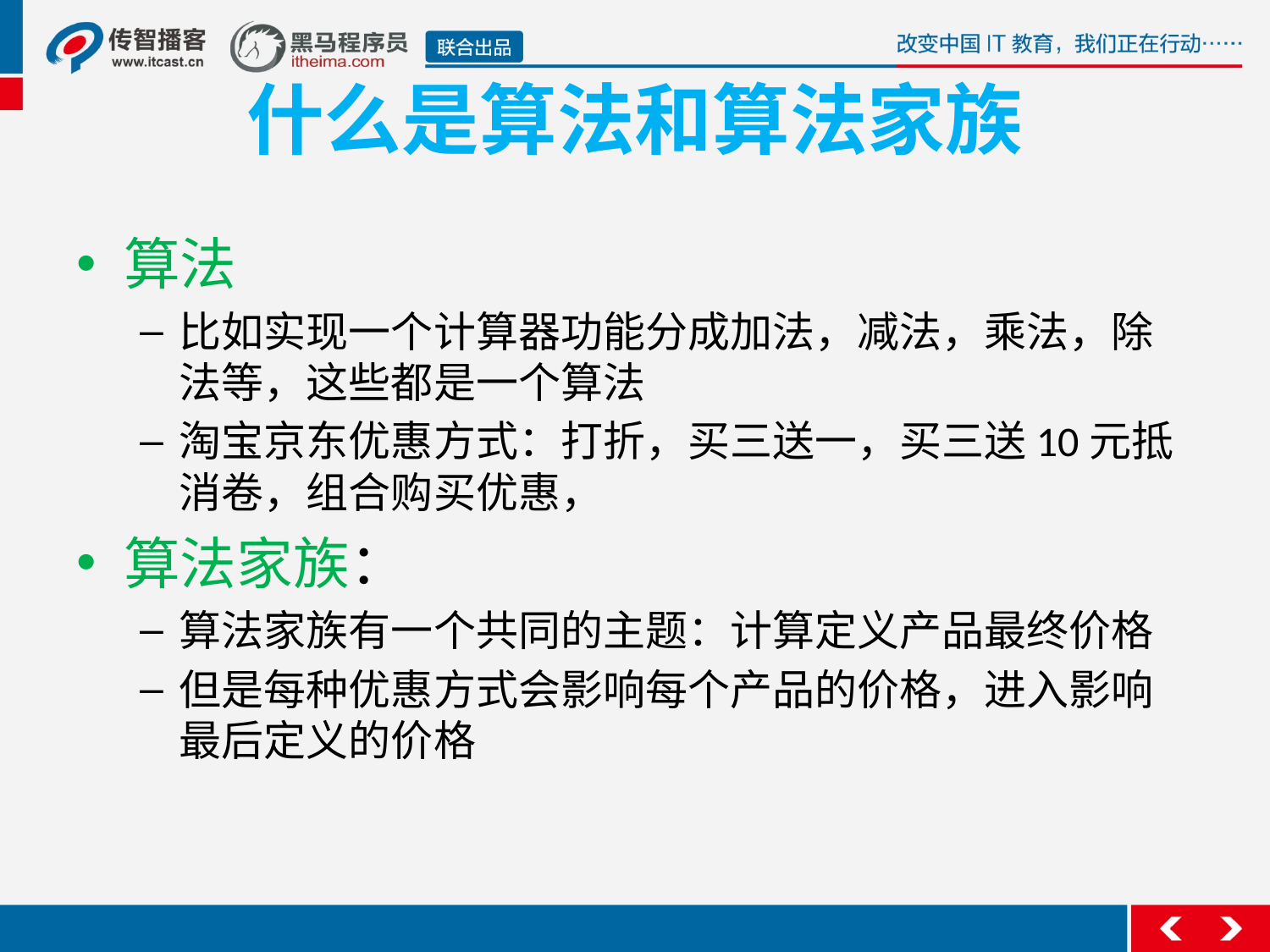

# 什么是算法和算法家族
算法
比如实现一个计算器功能分成加法，减法，乘法，除法等，这些都是一个算法
淘宝京东优惠方式：打折，买三送一，买三送10元抵消卷，组合购买优惠，
算法家族：
算法家族有一个共同的主题：计算定义产品最终价格
但是每种优惠方式会影响每个产品的价格，进入影响最后定义的价格